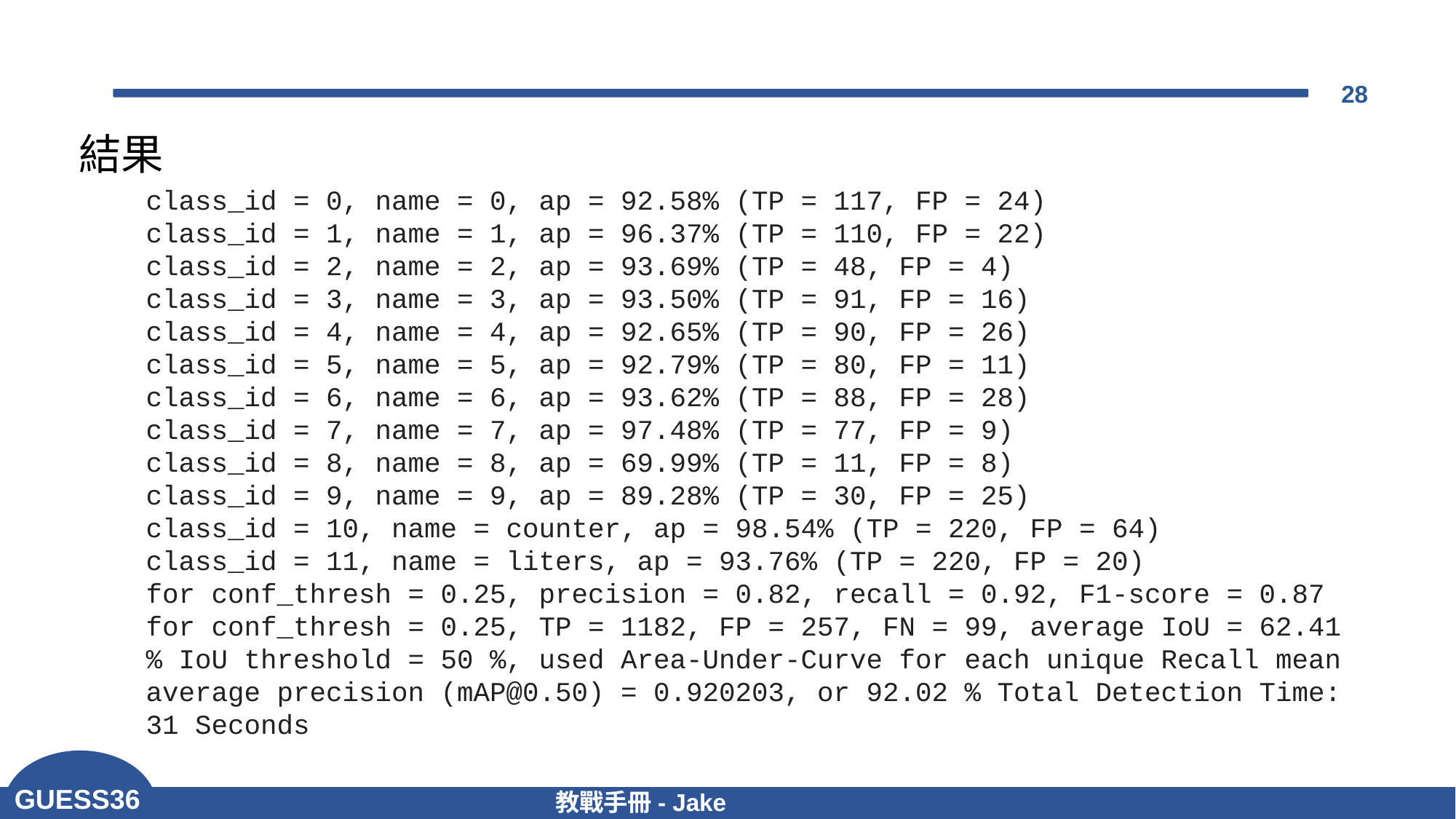

#
28
結果
class_id = 0, name = 0, ap = 92.58% (TP = 117, FP = 24)
class_id = 1, name = 1, ap = 96.37% (TP = 110, FP = 22)
class_id = 2, name = 2, ap = 93.69% (TP = 48, FP = 4)
class_id = 3, name = 3, ap = 93.50% (TP = 91, FP = 16)
class_id = 4, name = 4, ap = 92.65% (TP = 90, FP = 26)
class_id = 5, name = 5, ap = 92.79% (TP = 80, FP = 11)
class_id = 6, name = 6, ap = 93.62% (TP = 88, FP = 28)
class_id = 7, name = 7, ap = 97.48% (TP = 77, FP = 9)
class_id = 8, name = 8, ap = 69.99% (TP = 11, FP = 8)
class_id = 9, name = 9, ap = 89.28% (TP = 30, FP = 25)
class_id = 10, name = counter, ap = 98.54% (TP = 220, FP = 64)
class_id = 11, name = liters, ap = 93.76% (TP = 220, FP = 20)
for conf_thresh = 0.25, precision = 0.82, recall = 0.92, F1-score = 0.87 for conf_thresh = 0.25, TP = 1182, FP = 257, FN = 99, average IoU = 62.41 % IoU threshold = 50 %, used Area-Under-Curve for each unique Recall mean average precision (mAP@0.50) = 0.920203, or 92.02 % Total Detection Time: 31 Seconds